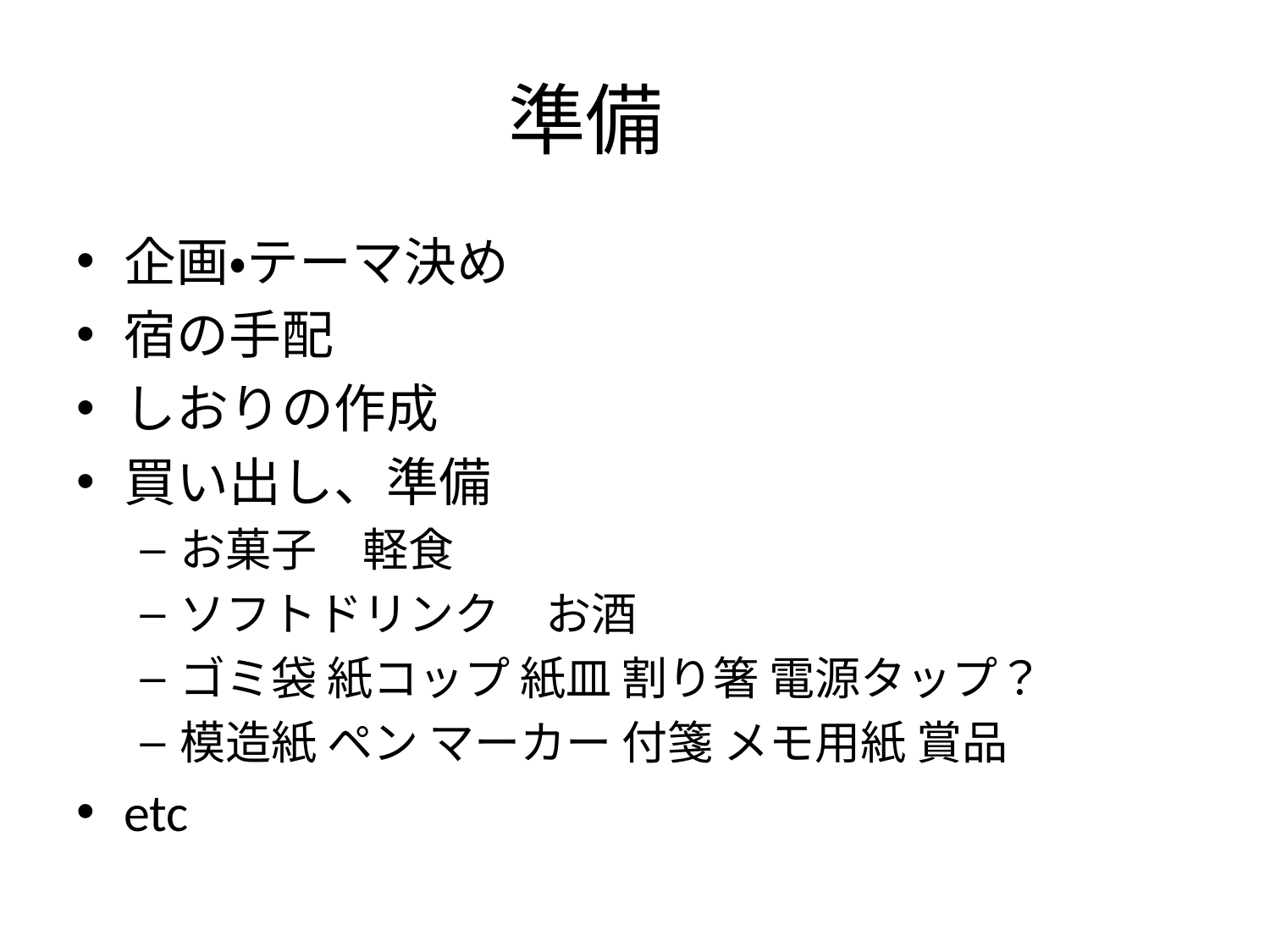

# 準備
企画・テーマ決め
宿の手配
しおりの作成
買い出し、準備
お菓子　軽食
ソフトドリンク　お酒
ゴミ袋 紙コップ 紙皿 割り箸 電源タップ？
模造紙 ペン マーカー 付箋 メモ用紙 賞品
etc